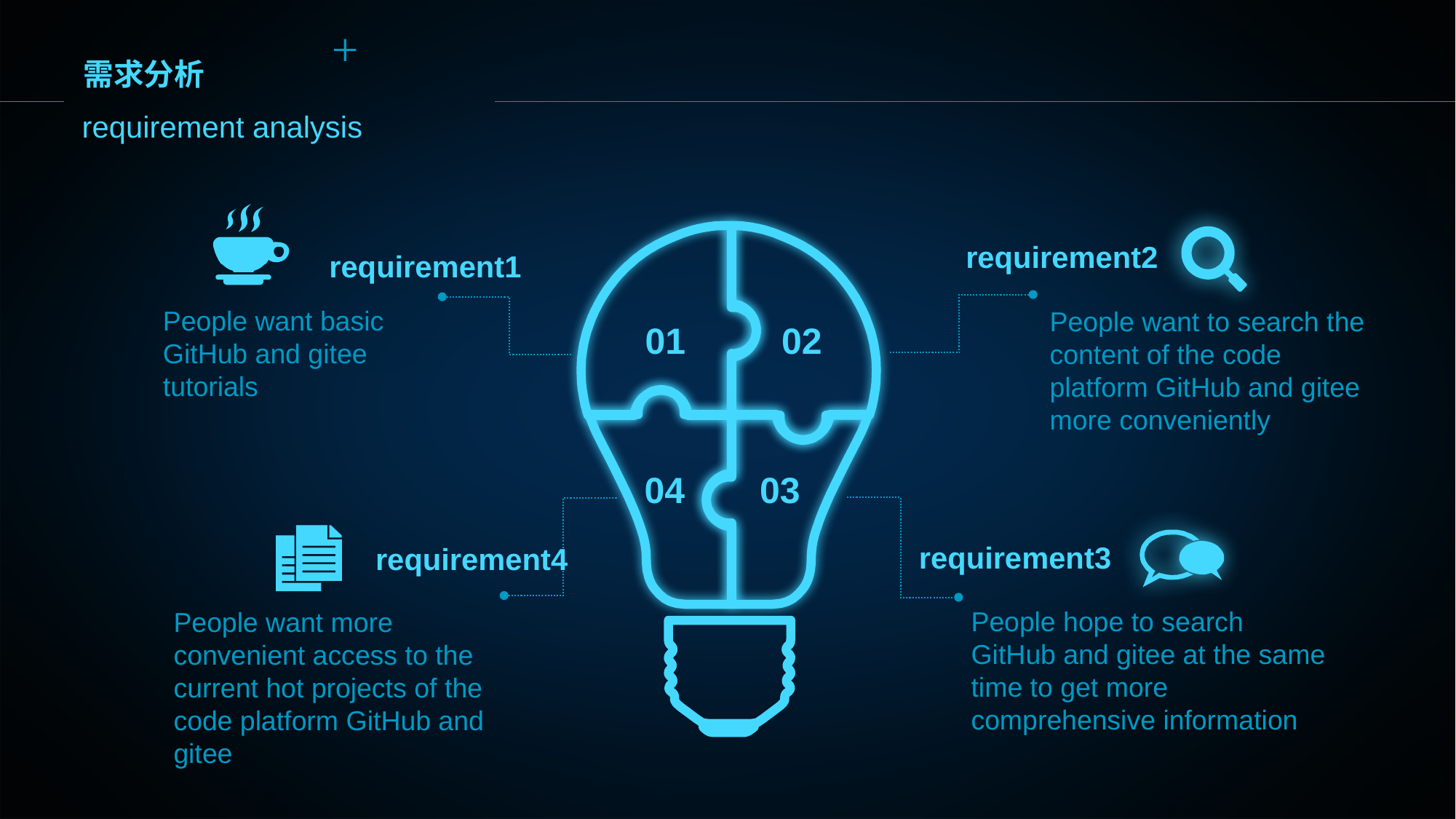

requirement analysis
需求分析

requirement2
requirement1

People want basic GitHub and gitee tutorials
People want to search the content of the code platform GitHub and gitee more conveniently
01
02

04
03

requirement3

requirement4
People hope to search GitHub and gitee at the same time to get more comprehensive information
People want more convenient access to the current hot projects of the code platform GitHub and gitee